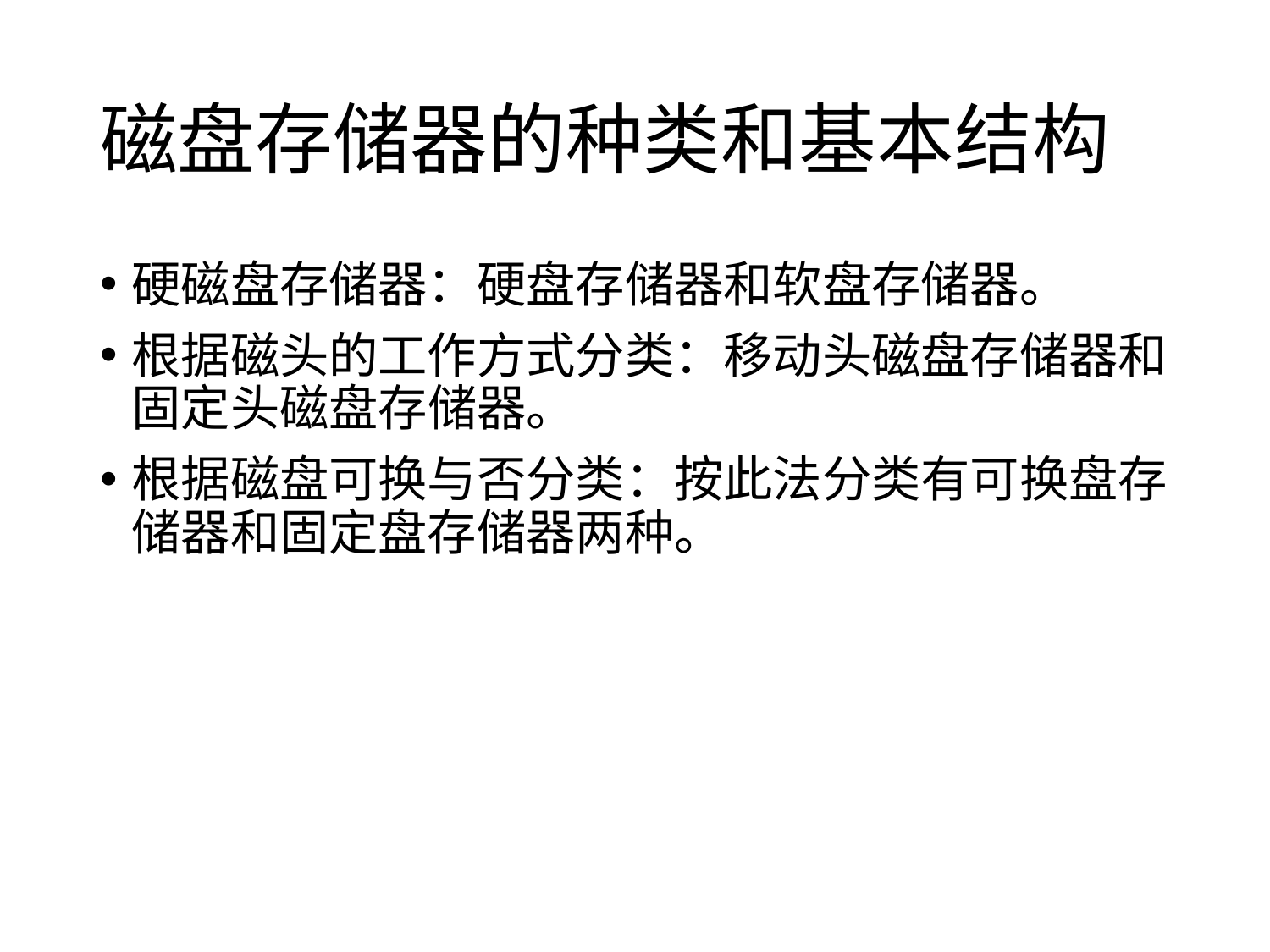

# 磁盘存储器的种类和基本结构
硬磁盘存储器：硬盘存储器和软盘存储器。
根据磁头的工作方式分类：移动头磁盘存储器和固定头磁盘存储器。
根据磁盘可换与否分类：按此法分类有可换盘存储器和固定盘存储器两种。